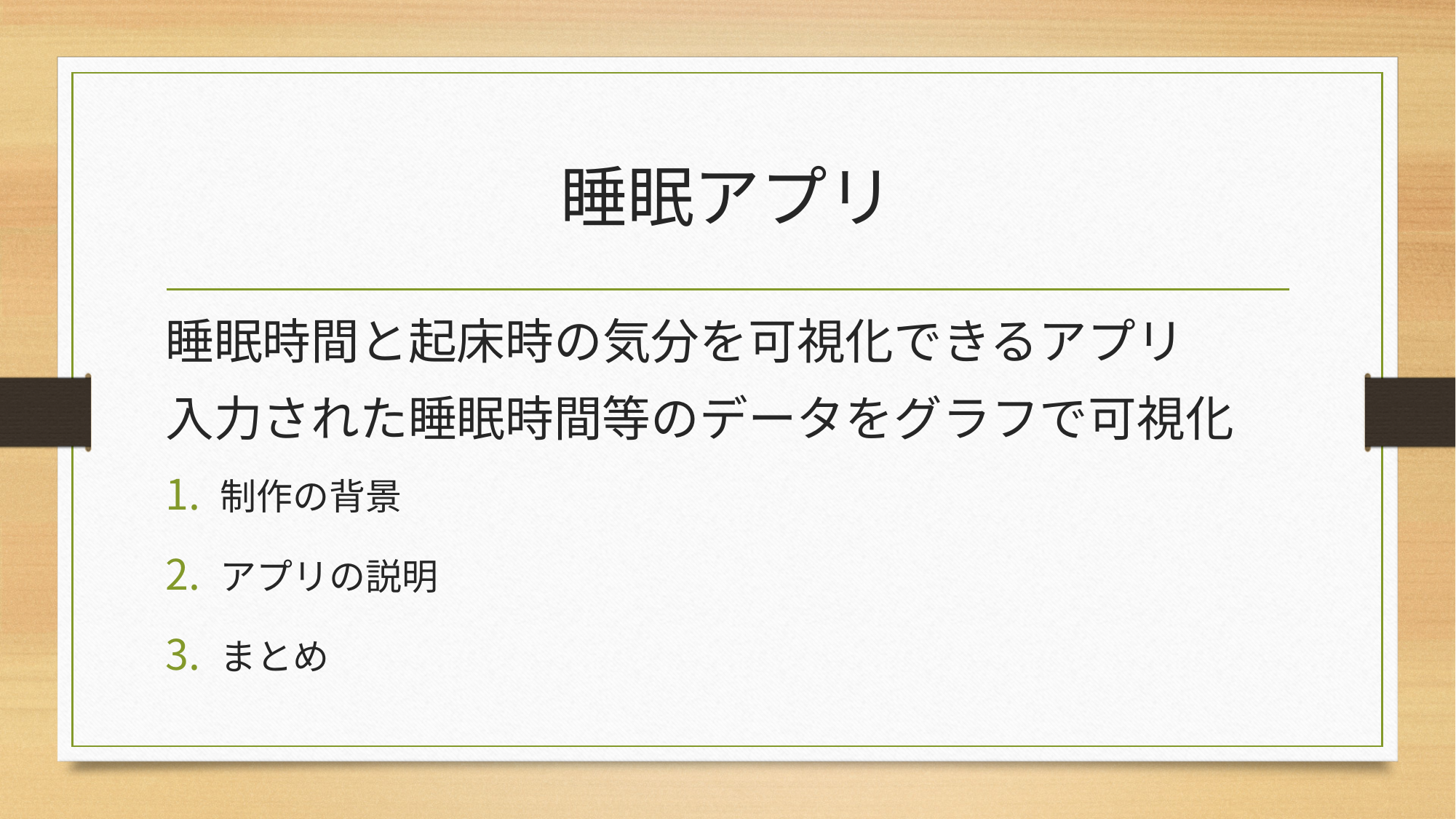

# 睡眠アプリ
睡眠時間と起床時の気分を可視化できるアプリ
入力された睡眠時間等のデータをグラフで可視化
制作の背景
アプリの説明
まとめ